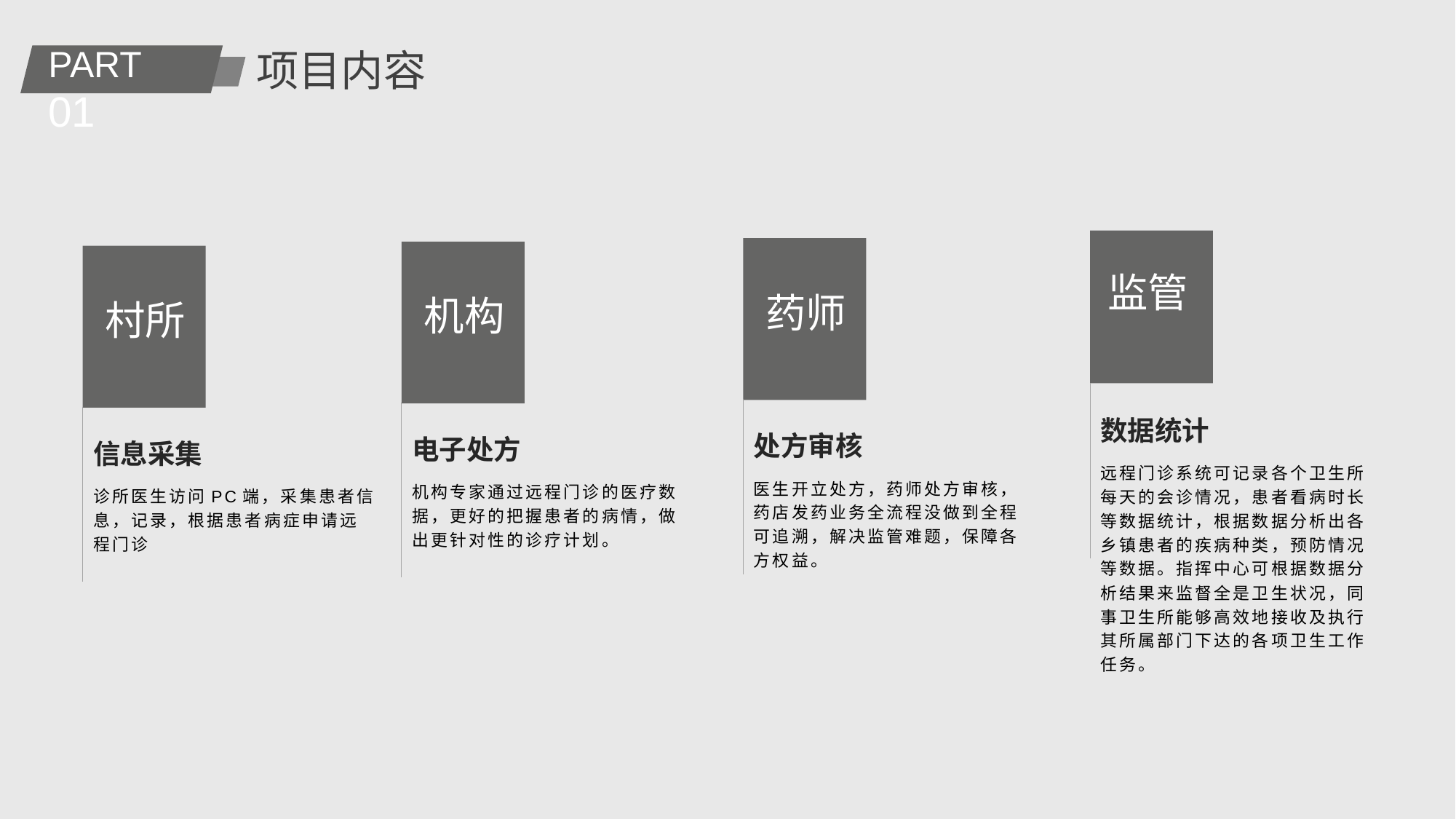

PART 01
项目内容

监管
数据统计
远程门诊系统可记录各个卫生所每天的会诊情况，患者看病时长等数据统计，根据数据分析出各乡镇患者的疾病种类，预防情况等数据。指挥中心可根据数据分析结果来监督全是卫生状况，同事卫生所能够高效地接收及执行其所属部门下达的各项卫生工作任务。

药师
处方审核
医生开立处方，药师处方审核，药店发药业务全流程没做到全程可追溯，解决监管难题，保障各方权益。

机构
电子处方
机构专家通过远程门诊的医疗数据，更好的把握患者的病情，做出更针对性的诊疗计划。

村所
信息采集
诊所医生访问PC端，采集患者信息，记录，根据患者病症申请远程门诊